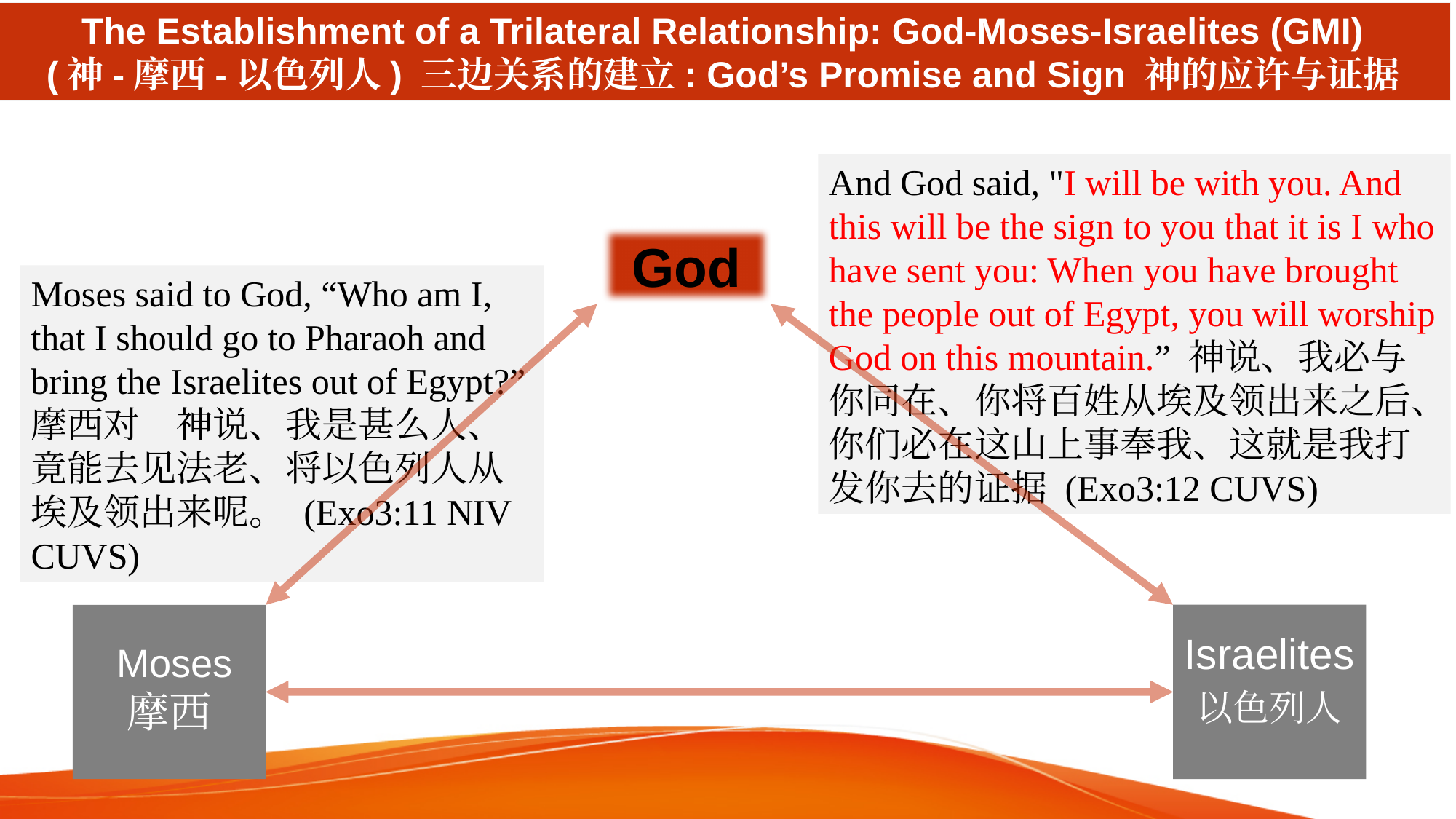

The Establishment of a Trilateral Relationship: God-Moses-Israelites (GMI)
(神-摩西-以色列人) 三边关系的建立: God’s Promise and Sign 神的应许与证据
And God said, "I will be with you. And this will be the sign to you that it is I who have sent you: When you have brought the people out of Egypt, you will worship God on this mountain.” 神说、我必与你同在、你将百姓从埃及领出来之后、你们必在这山上事奉我、这就是我打发你去的证据 (Exo3:12 CUVS)
God
Moses said to God, “Who am I, that I should go to Pharaoh and bring the Israelites out of Egypt?” 摩西对　神说、我是甚么人、竟能去见法老、将以色列人从埃及领出来呢。 (Exo3:11 NIV CUVS)
 Moses
摩西

M
Israelites
以色列人

M